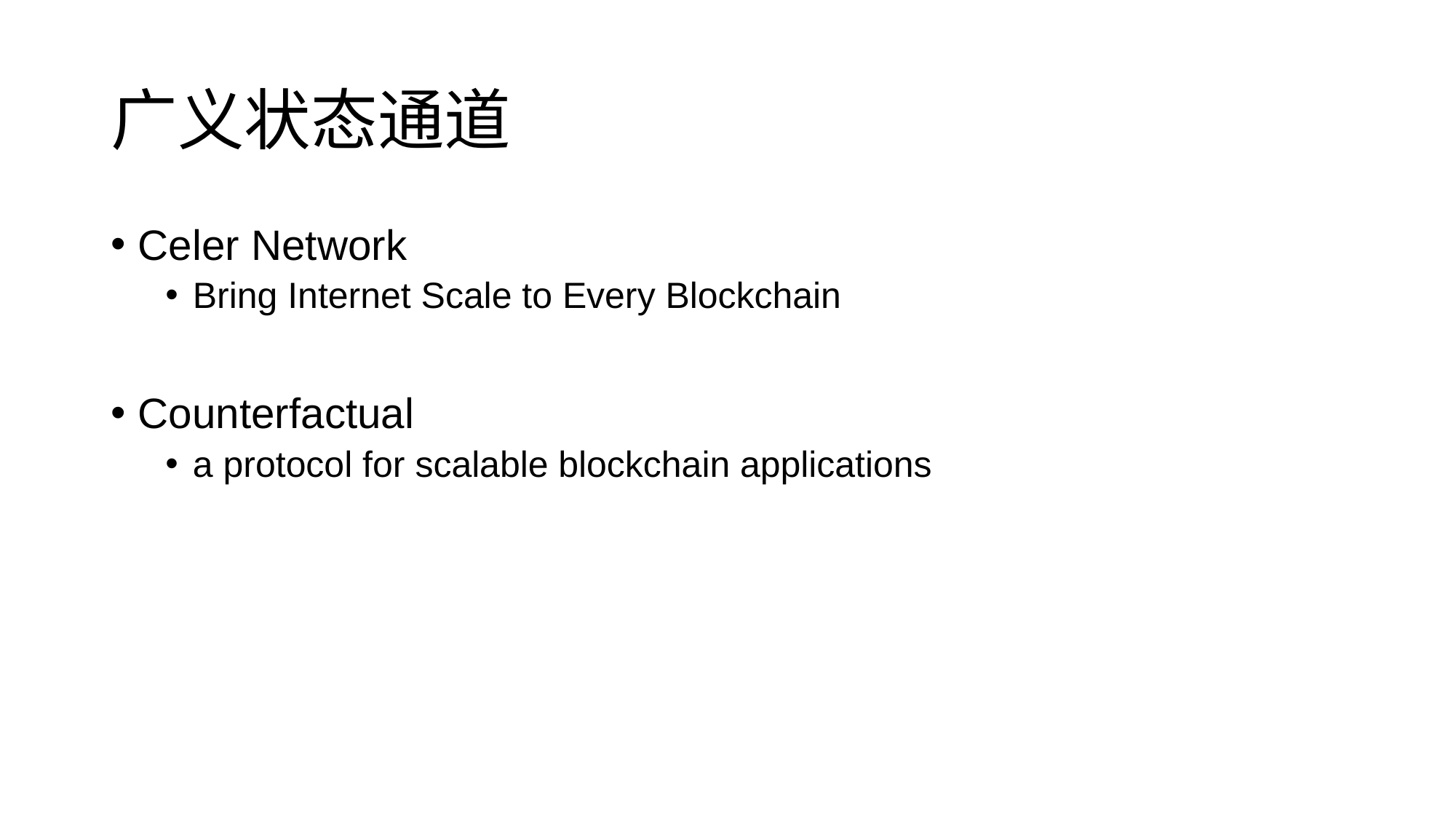

# 广义状态通道
Celer Network
Bring Internet Scale to Every Blockchain

Counterfactual
a protocol for scalable blockchain applications